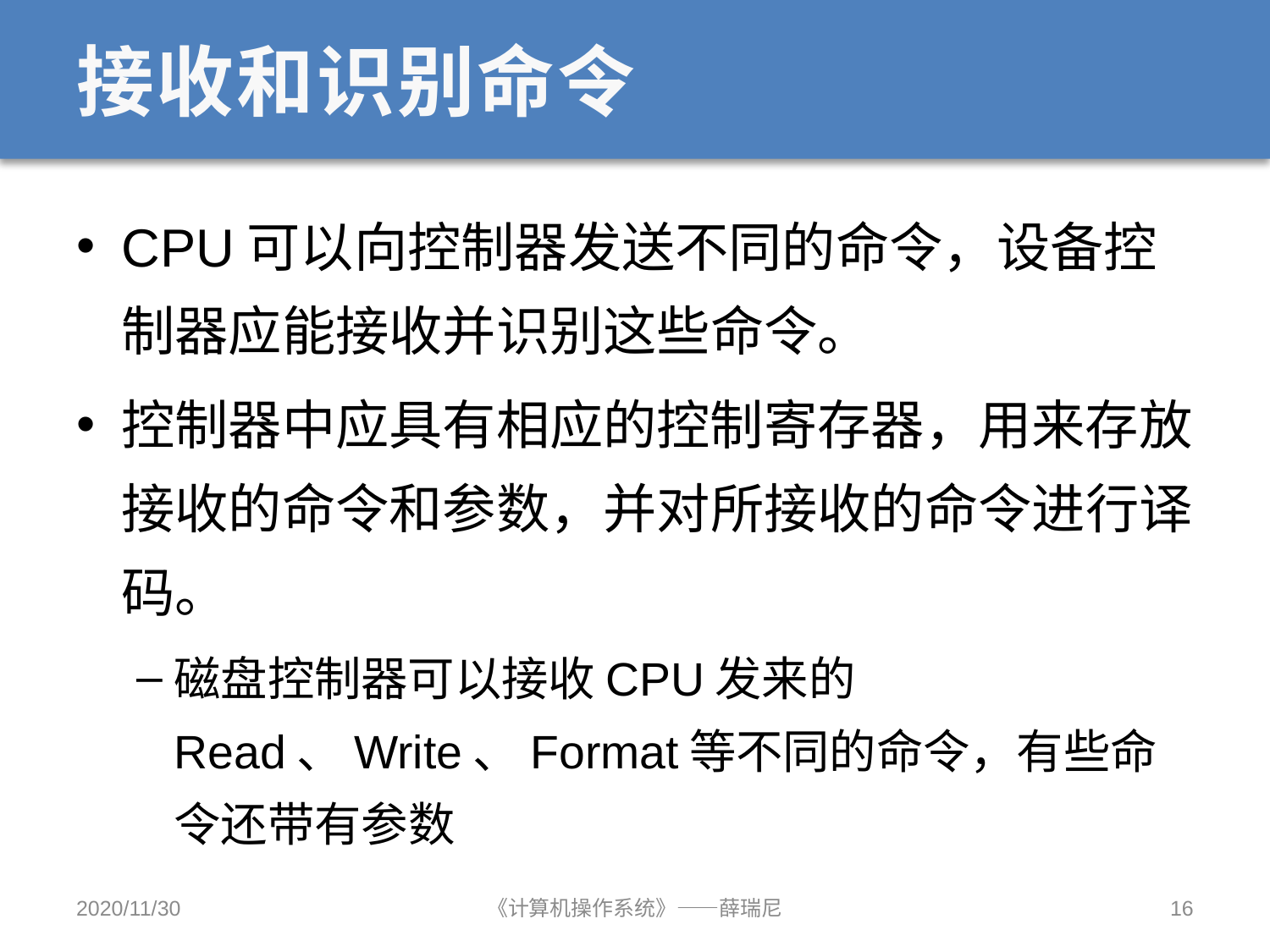

# 接收和识别命令
CPU可以向控制器发送不同的命令，设备控制器应能接收并识别这些命令。
控制器中应具有相应的控制寄存器，用来存放接收的命令和参数，并对所接收的命令进行译码。
磁盘控制器可以接收CPU发来的Read、Write、Format等不同的命令，有些命令还带有参数
2020/11/30
《计算机操作系统》——薛瑞尼
16